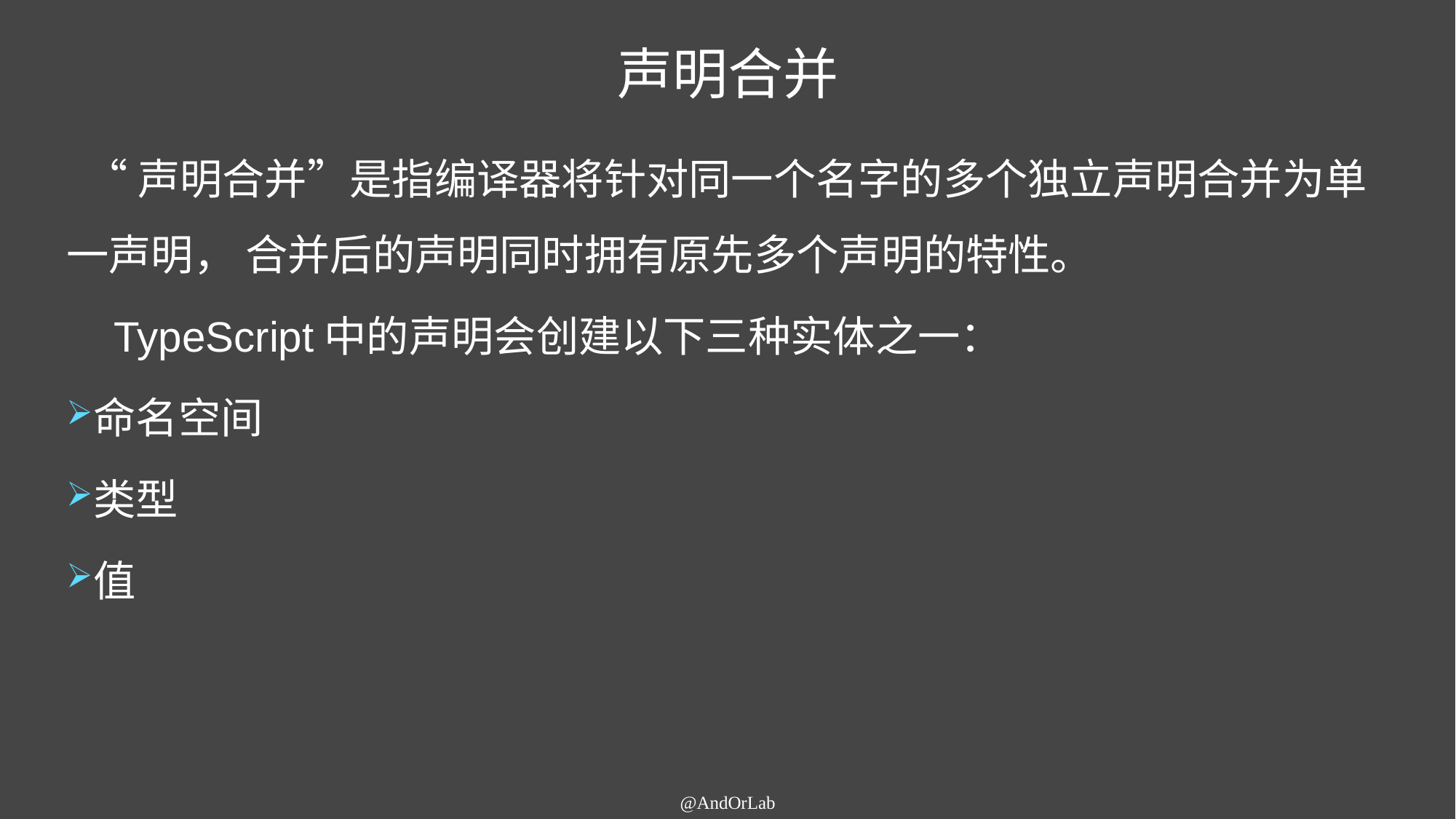

# 声明合并
  “声明合并”是指编译器将针对同一个名字的多个独立声明合并为单一声明， 合并后的声明同时拥有原先多个声明的特性。
    TypeScript中的声明会创建以下三种实体之一：
命名空间
类型
值
@AndOrLab